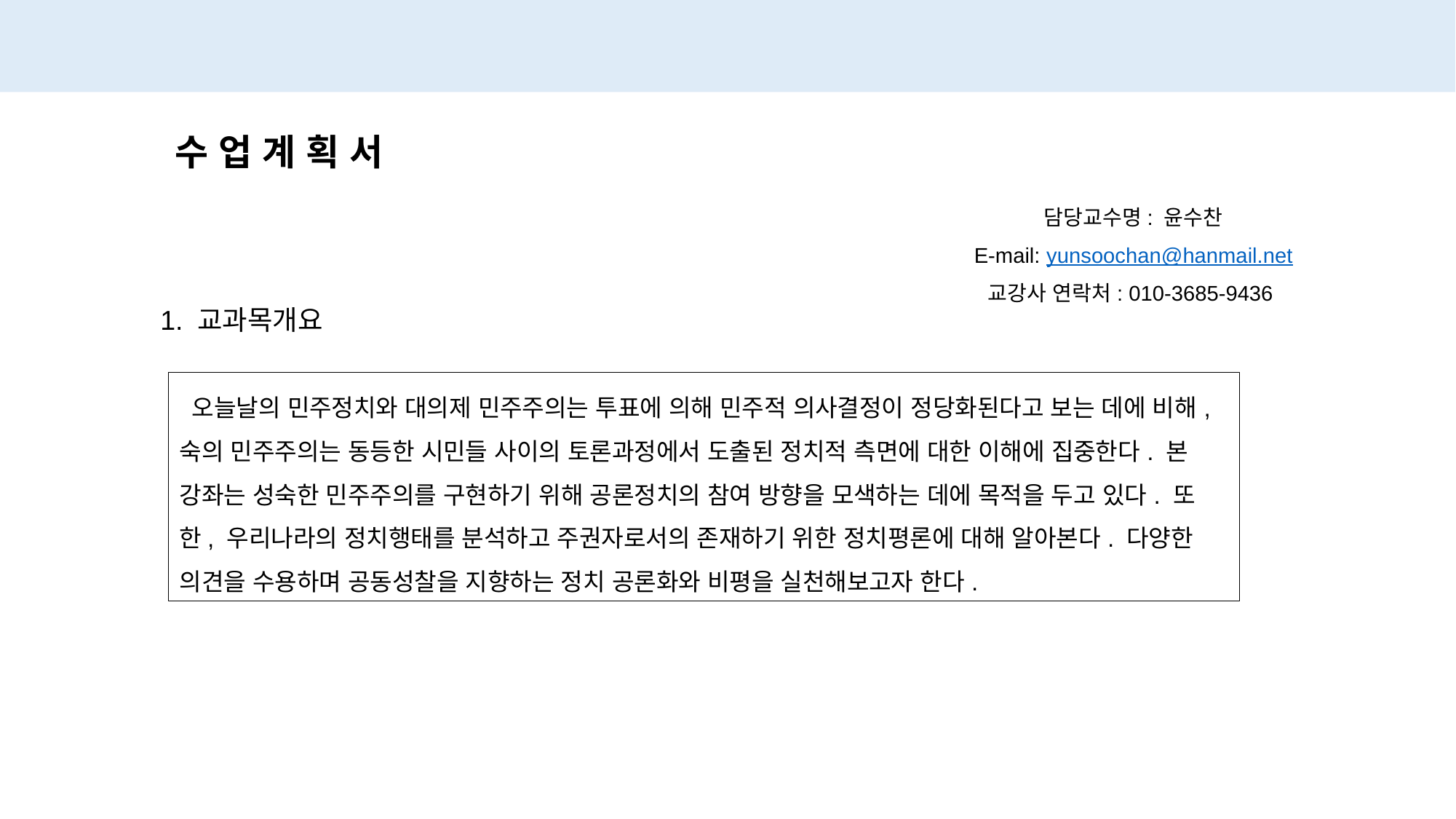

수 업 계 획 서
담당교수명: 윤수찬
E-mail: yunsoochan@hanmail.net
교강사 연락처: 010-3685-9436
1. 교과목개요
 오늘날의 민주정치와 대의제 민주주의는 투표에 의해 민주적 의사결정이 정당화된다고 보는 데에 비해, 숙의 민주주의는 동등한 시민들 사이의 토론과정에서 도출된 정치적 측면에 대한 이해에 집중한다. 본 강좌는 성숙한 민주주의를 구현하기 위해 공론정치의 참여 방향을 모색하는 데에 목적을 두고 있다. 또한, 우리나라의 정치행태를 분석하고 주권자로서의 존재하기 위한 정치평론에 대해 알아본다. 다양한 의견을 수용하며 공동성찰을 지향하는 정치 공론화와 비평을 실천해보고자 한다.